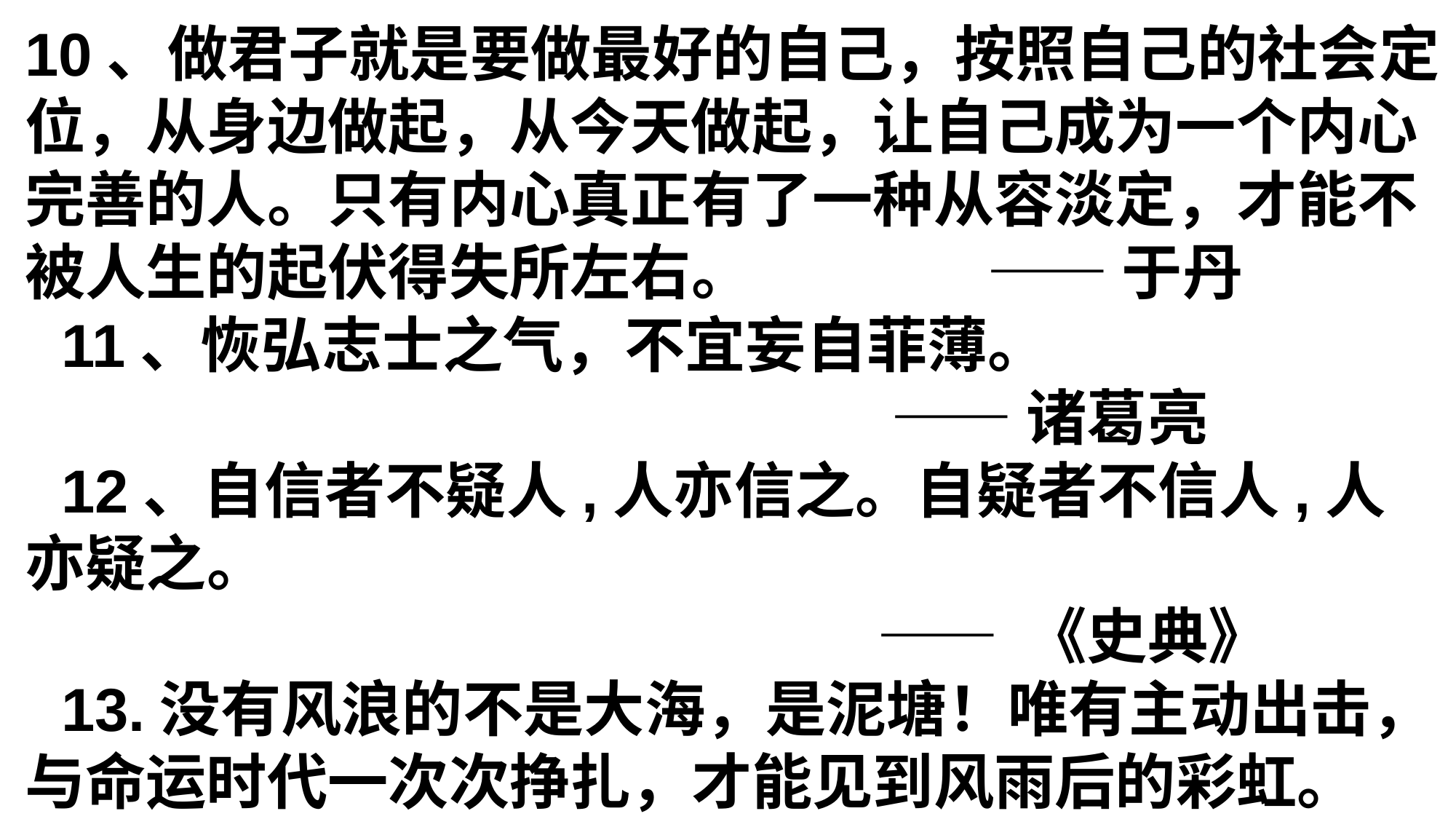

10、做君子就是要做最好的自己，按照自己的社会定位，从身边做起，从今天做起，让自己成为一个内心完善的人。只有内心真正有了一种从容淡定，才能不被人生的起伏得失所左右。                 —— 于丹11、恢弘志士之气，不宜妄自菲薄。
                                                            ——诸葛亮12、自信者不疑人,人亦信之。自疑者不信人,人亦疑之。
                                                           —— 《史典》13.没有风浪的不是大海，是泥塘！唯有主动出击，与命运时代一次次挣扎，才能见到风雨后的彩虹。
                                                           ——毕淑敏
#